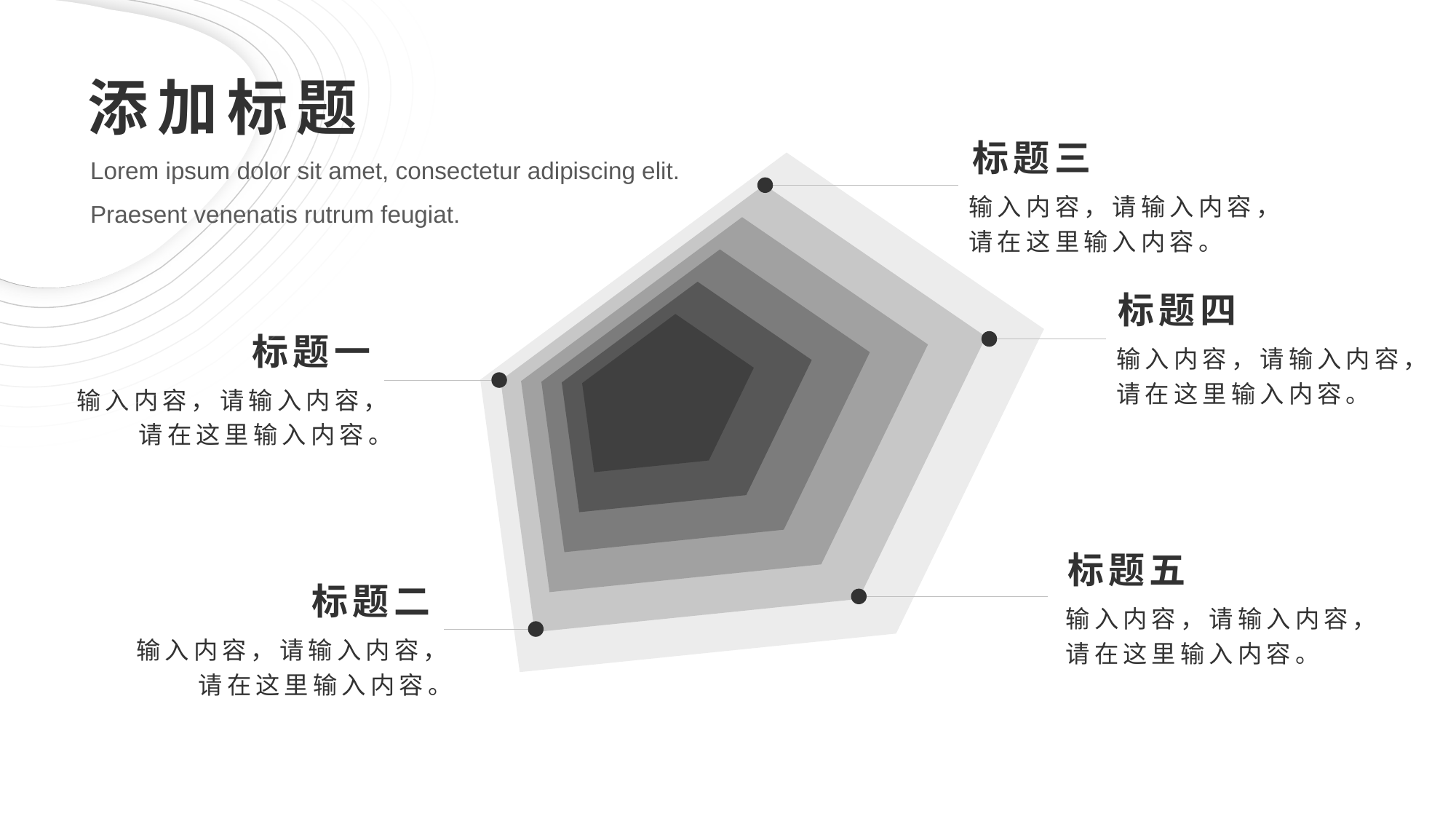

添加标题
标题三
输入内容，请输入内容，请在这里输入内容。

Lorem ipsum dolor sit amet, consectetur adipiscing elit. Praesent venenatis rutrum feugiat.

标题四
输入内容，请输入内容，请在这里输入内容。

标题一
输入内容，请输入内容，请在这里输入内容。

标题五
输入内容，请输入内容，请在这里输入内容。

标题二
输入内容，请输入内容，请在这里输入内容。